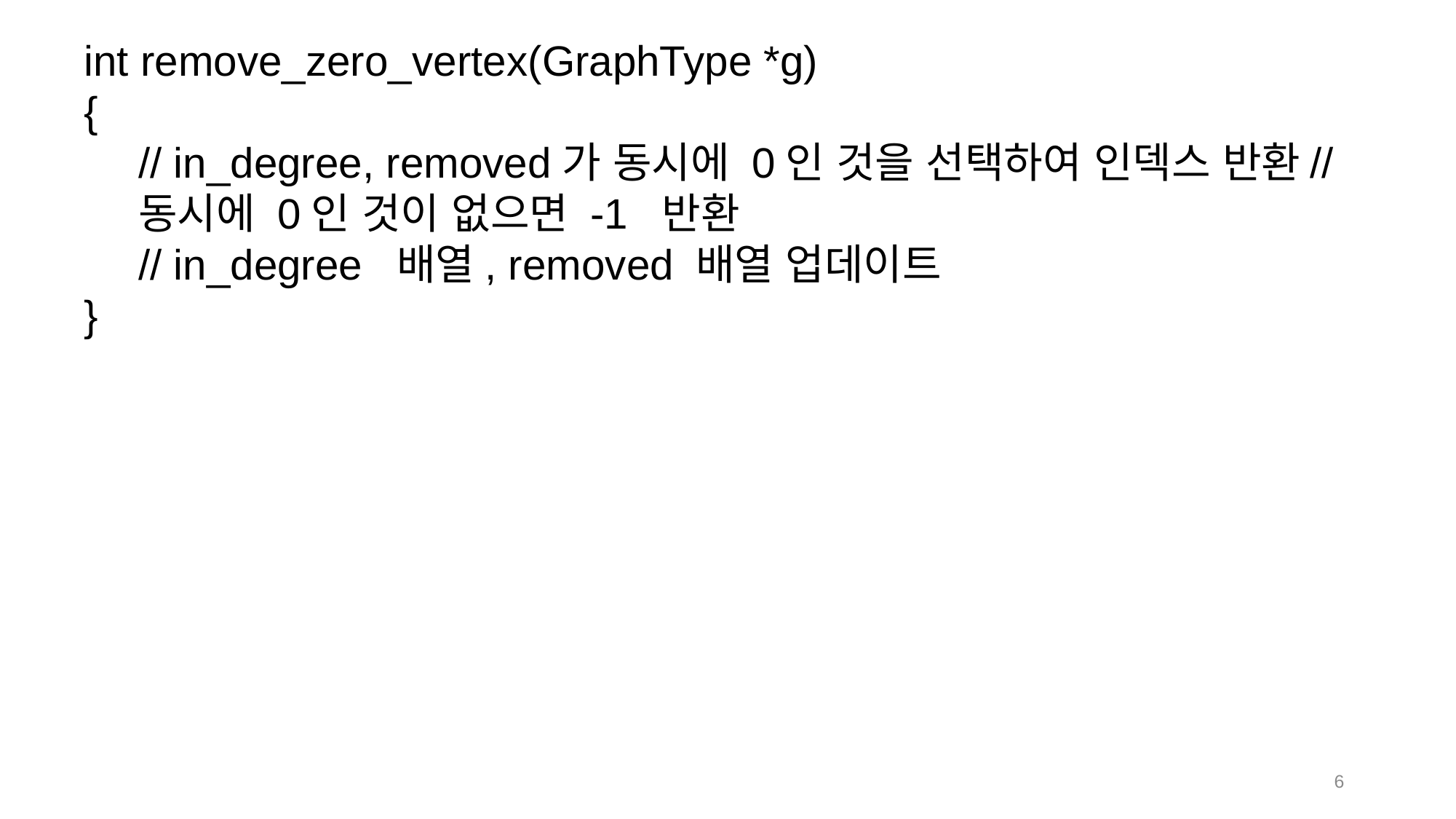

int remove_zero_vertex(GraphType *g)
{
// in_degree, removed가 동시에 0인 것을 선택하여 인덱스 반환// 동시에 0인 것이 없으면 -1  반환
// in_degree  배열, removed 배열 업데이트
}

6